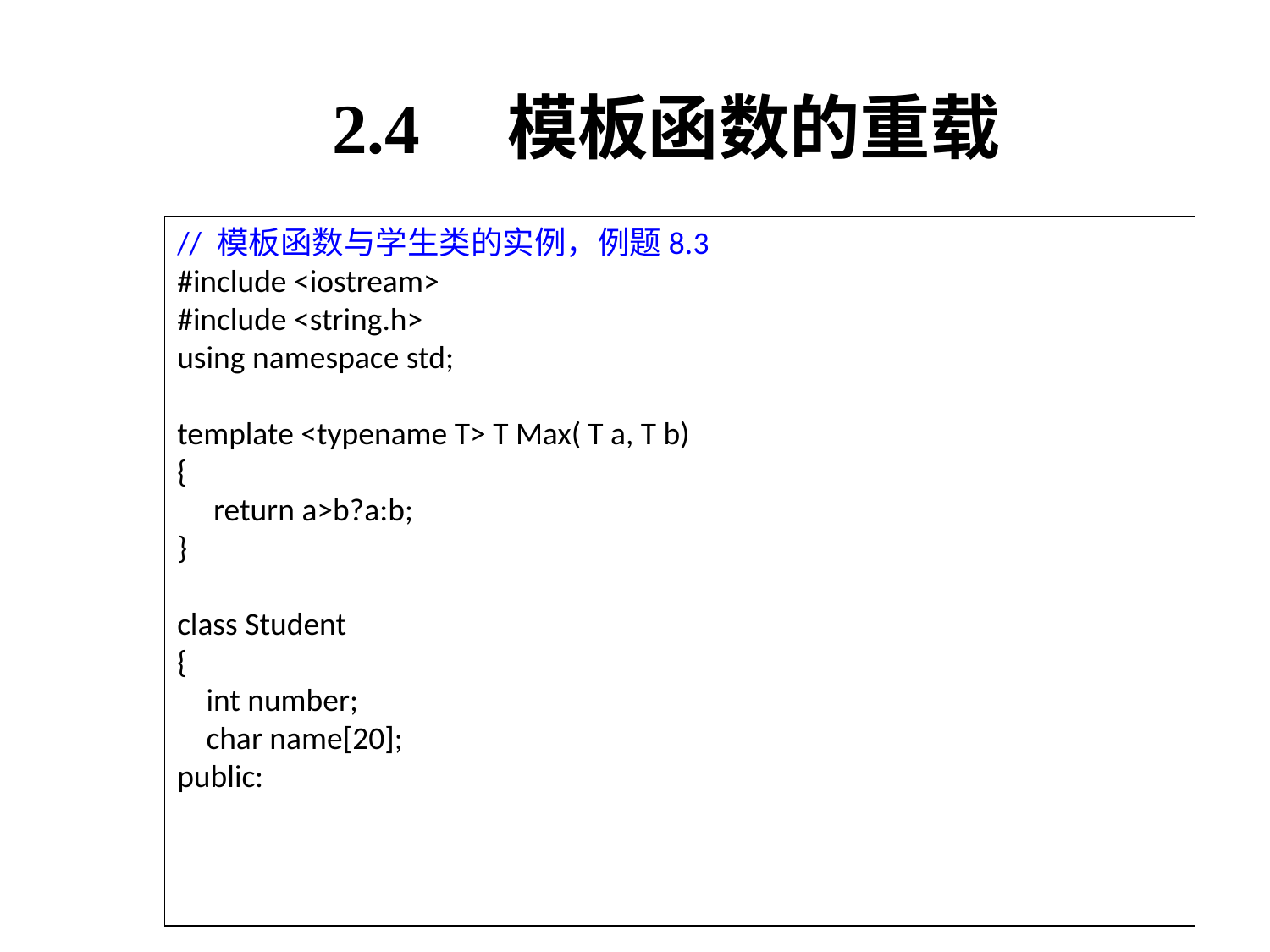

# 2.4    模板函数的重载
// 模板函数与学生类的实例，例题8.3
#include <iostream>
#include <string.h>
using namespace std;

template <typename T> T Max( T a, T b)
{
     return a>b?a:b;
}

class Student
{
    int number;
    char name[20];
public: